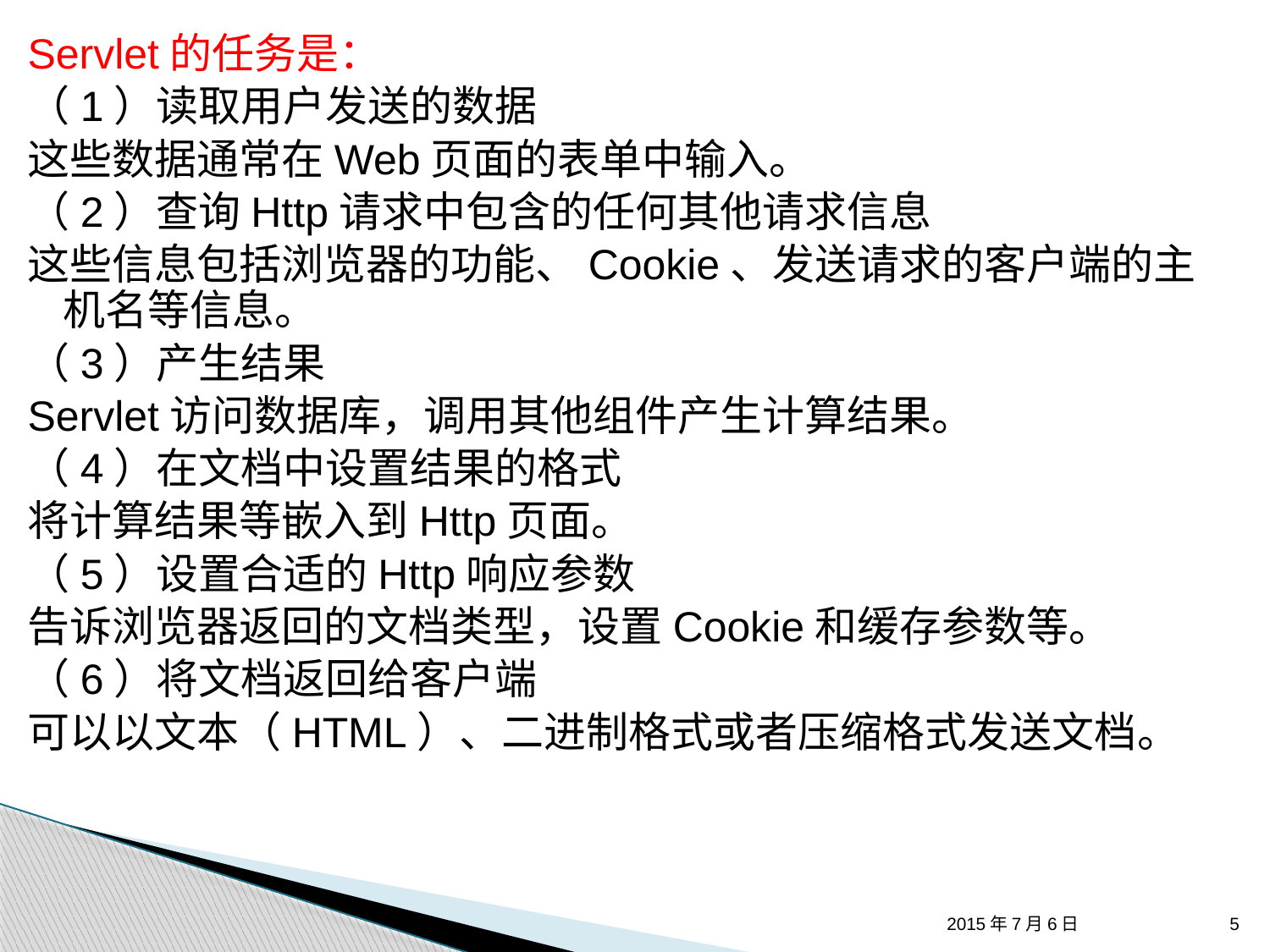

Servlet的任务是：
（1）读取用户发送的数据
这些数据通常在Web页面的表单中输入。
（2）查询Http请求中包含的任何其他请求信息
这些信息包括浏览器的功能、Cookie、发送请求的客户端的主机名等信息。
（3）产生结果
Servlet访问数据库，调用其他组件产生计算结果。
（4）在文档中设置结果的格式
将计算结果等嵌入到Http页面。
（5）设置合适的Http响应参数
告诉浏览器返回的文档类型，设置Cookie和缓存参数等。
（6）将文档返回给客户端
可以以文本（HTML）、二进制格式或者压缩格式发送文档。
2015年7月6日
5